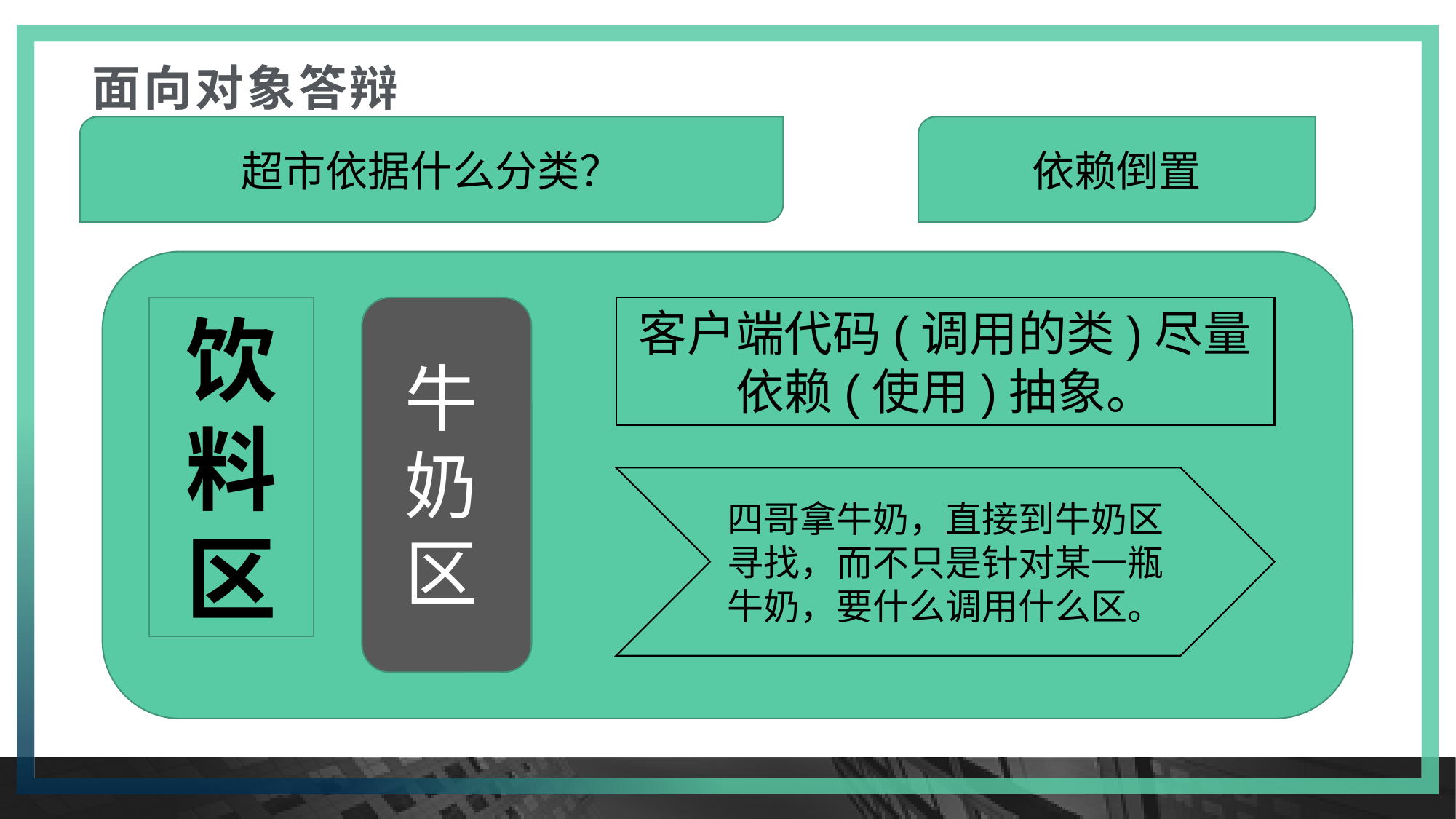

# 面向对象答辩
超市依据什么分类？
依赖倒置

客户端代码(调用的类)尽量依赖(使用)抽象。
饮料区
牛奶区
四哥拿牛奶，直接到牛奶区寻找，而不只是针对某一瓶牛奶，要什么调用什么区。